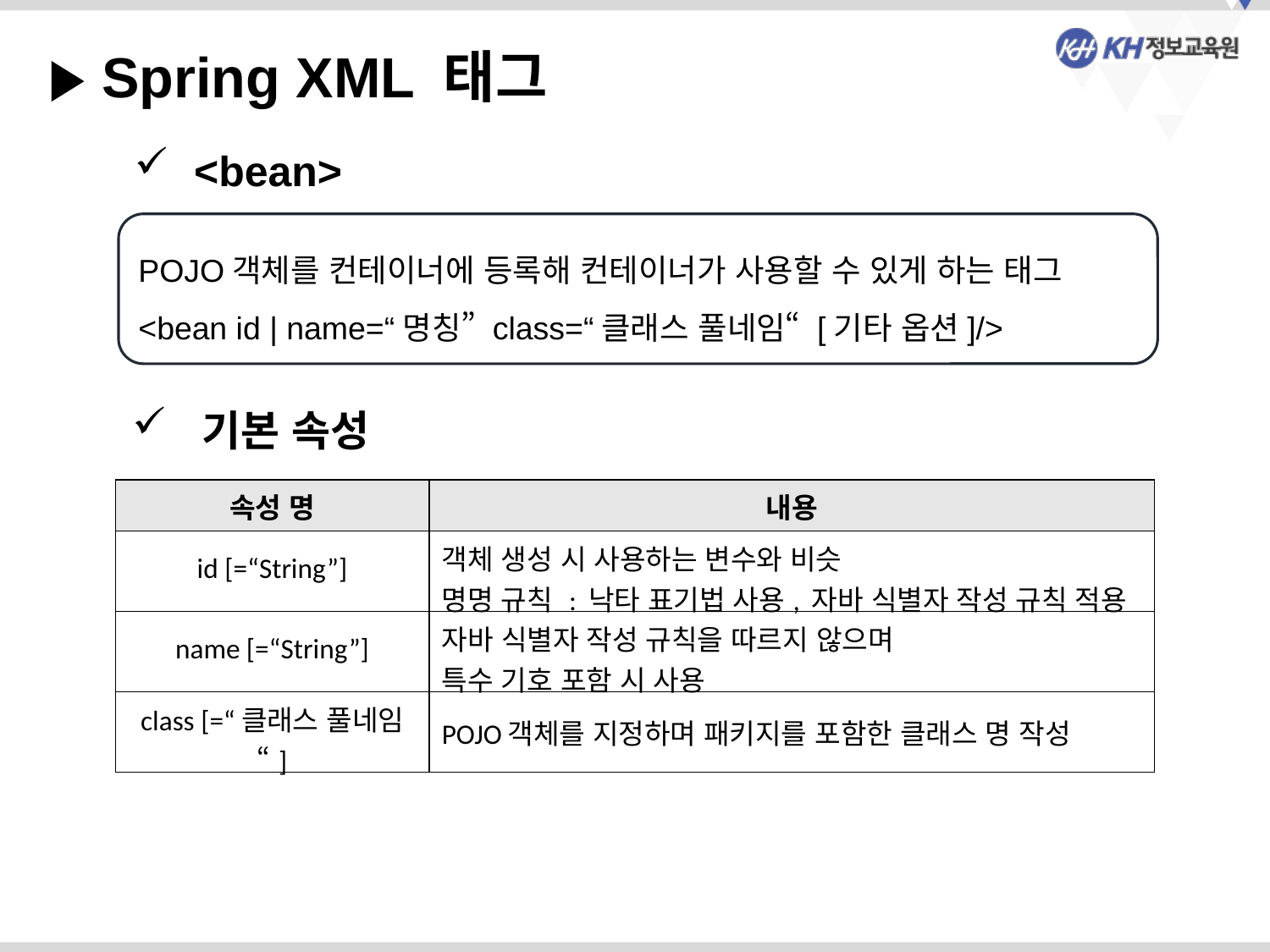

▶ Spring XML 태그
 <bean>
POJO객체를 컨테이너에 등록해 컨테이너가 사용할 수 있게 하는 태그
<bean id | name=“명칭” class=“클래스 풀네임“ [기타 옵션]/>
 기본 속성
| 속성 명 | 내용 |
| --- | --- |
| id [=“String”] | 객체 생성 시 사용하는 변수와 비슷 명명 규칙 : 낙타 표기법 사용, 자바 식별자 작성 규칙 적용 |
| name [=“String”] | 자바 식별자 작성 규칙을 따르지 않으며 특수 기호 포함 시 사용 |
| class [=“클래스 풀네임“] | POJO객체를 지정하며 패키지를 포함한 클래스 명 작성 |